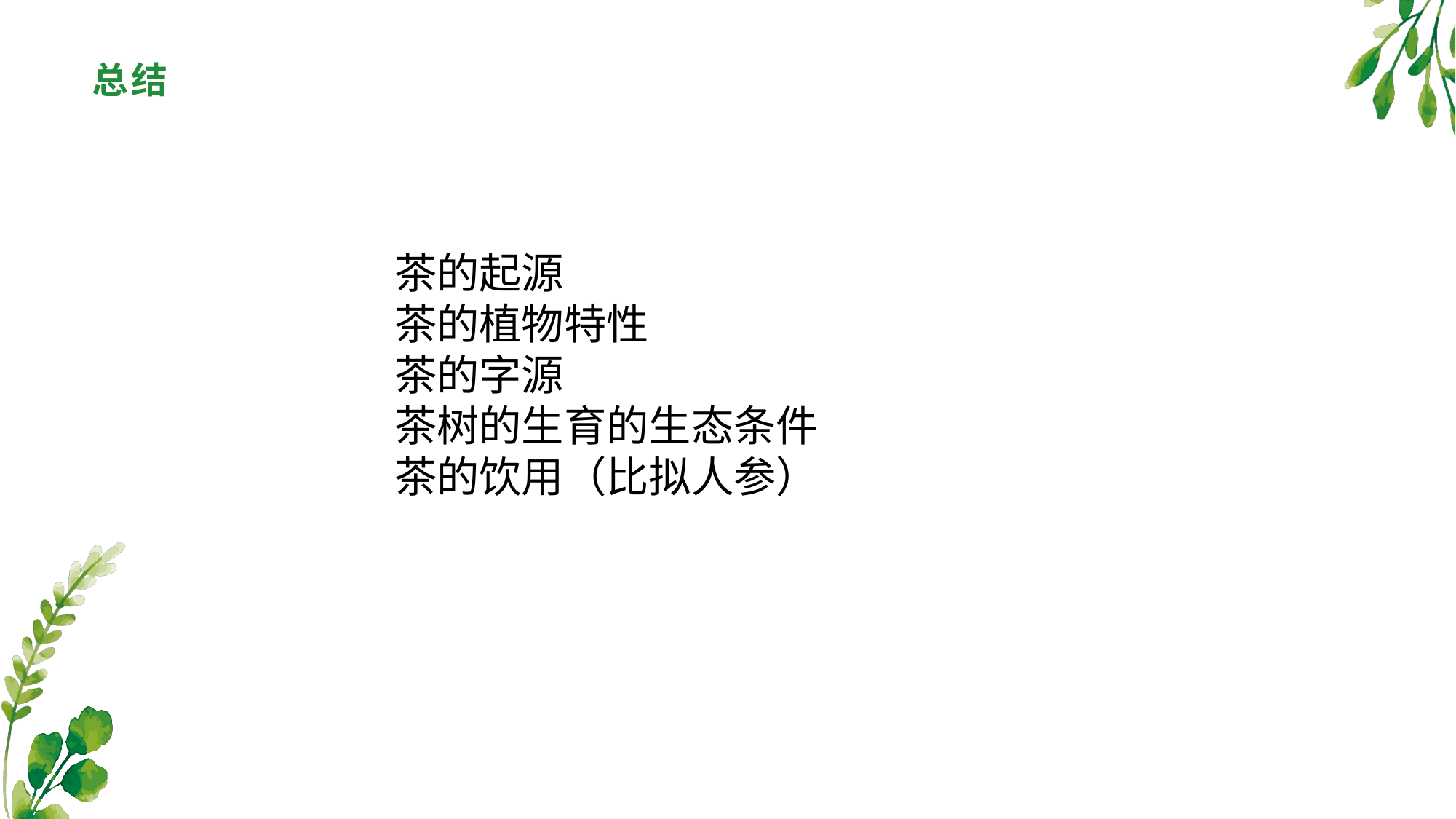

# 总结
茶的起源
茶的植物特性
茶的字源
茶树的生育的生态条件
茶的饮用（比拟人参）